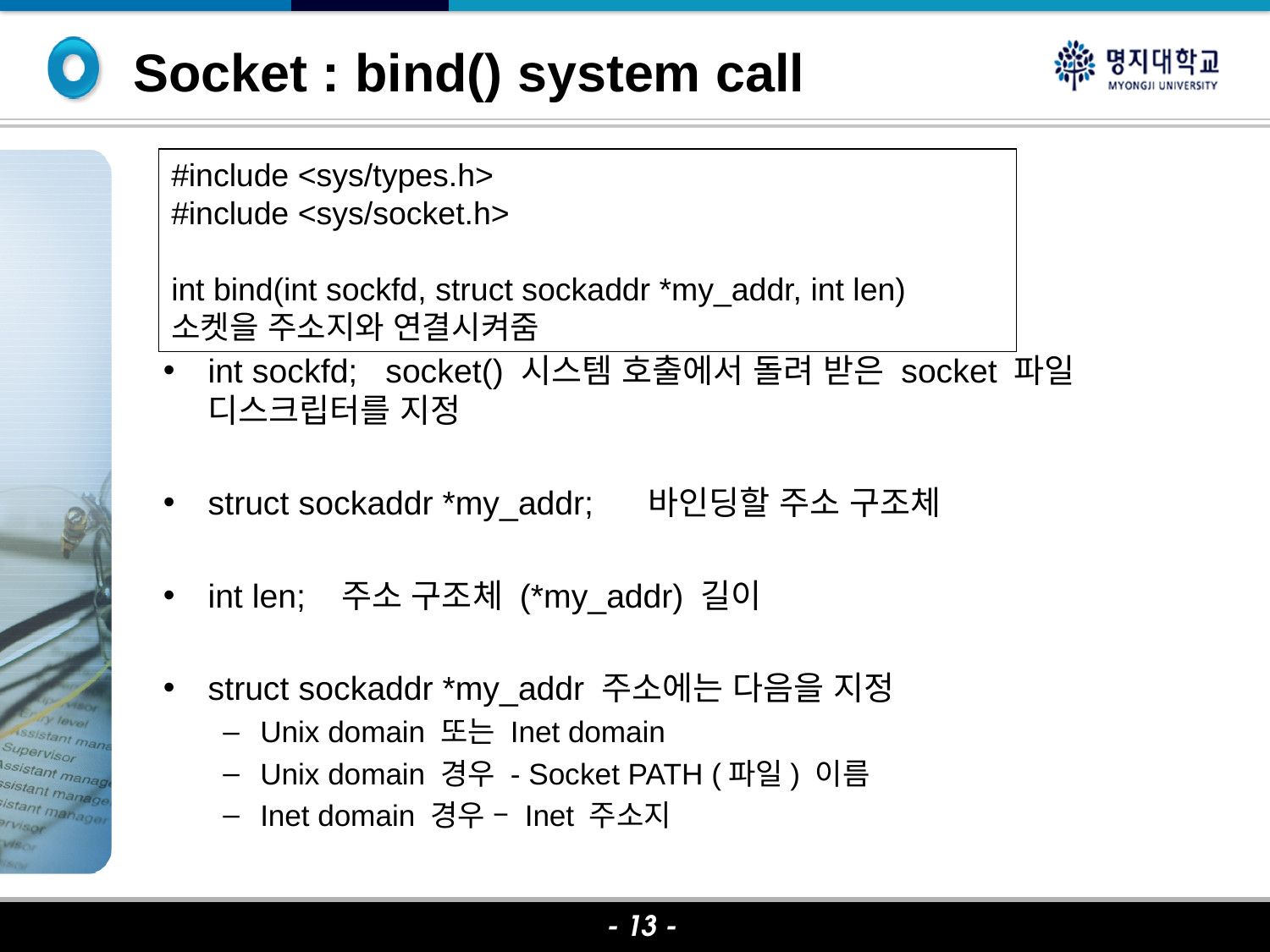

Socket : bind() system call
#include <sys/types.h>
#include <sys/socket.h>

int bind(int sockfd, struct sockaddr *my_addr, int len)
소켓을 주소지와 연결시켜줌
int sockfd;   socket() 시스템 호출에서 돌려 받은 socket 파일 디스크립터를 지정

struct sockaddr *my_addr;     바인딩할 주소 구조체

int len;   주소 구조체 (*my_addr) 길이

struct sockaddr *my_addr 주소에는 다음을 지정
Unix domain 또는 Inet domain
Unix domain 경우 - Socket PATH (파일) 이름
Inet domain 경우 – Inet 주소지
- 13 -